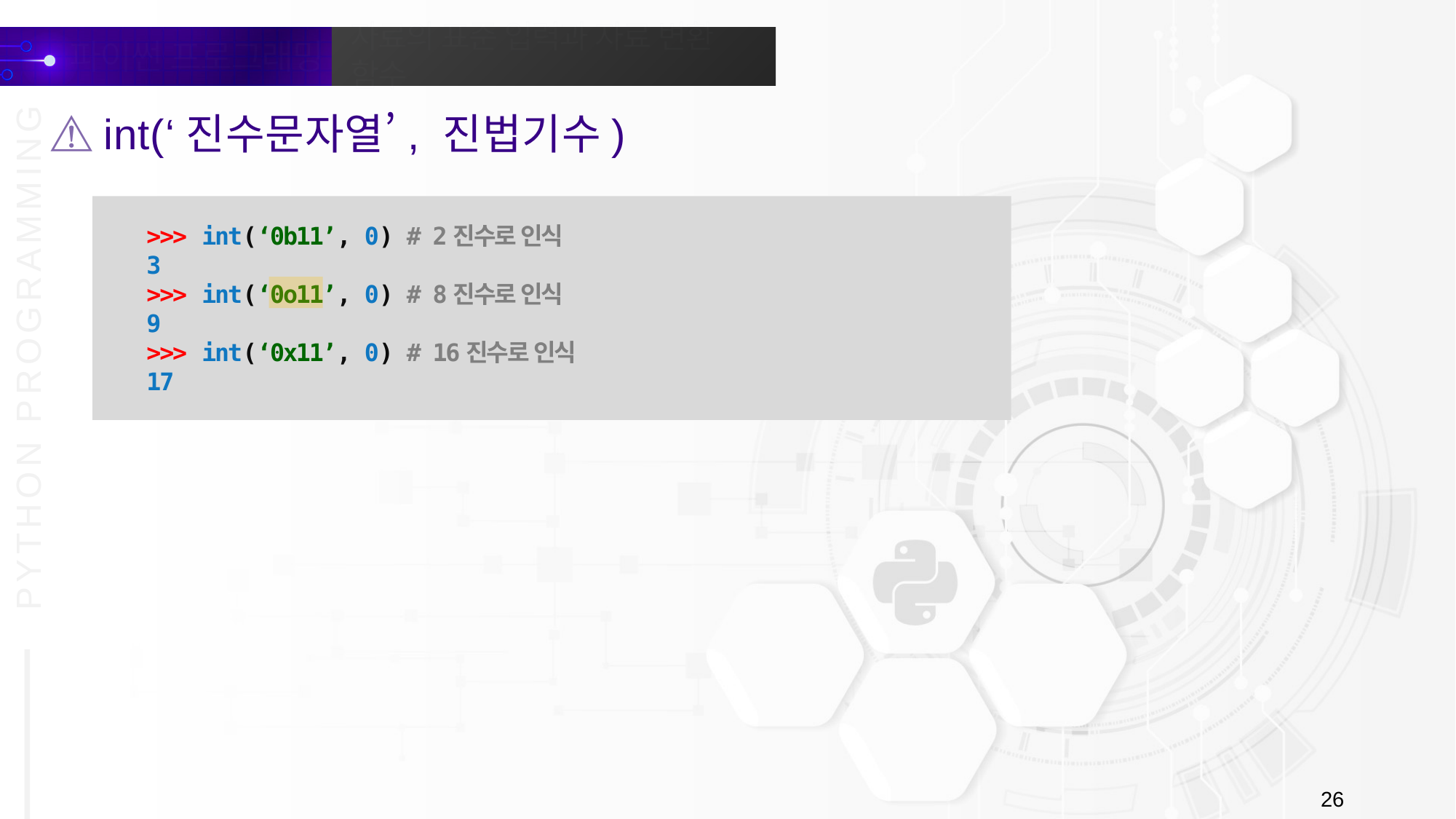

int(‘진수문자열’, 진법기수)
>>> int(‘0b11’, 0) # 2진수로 인식
3
>>> int(‘0o11’, 0) # 8진수로 인식
9
>>> int(‘0x11’, 0) # 16진수로 인식
17

26